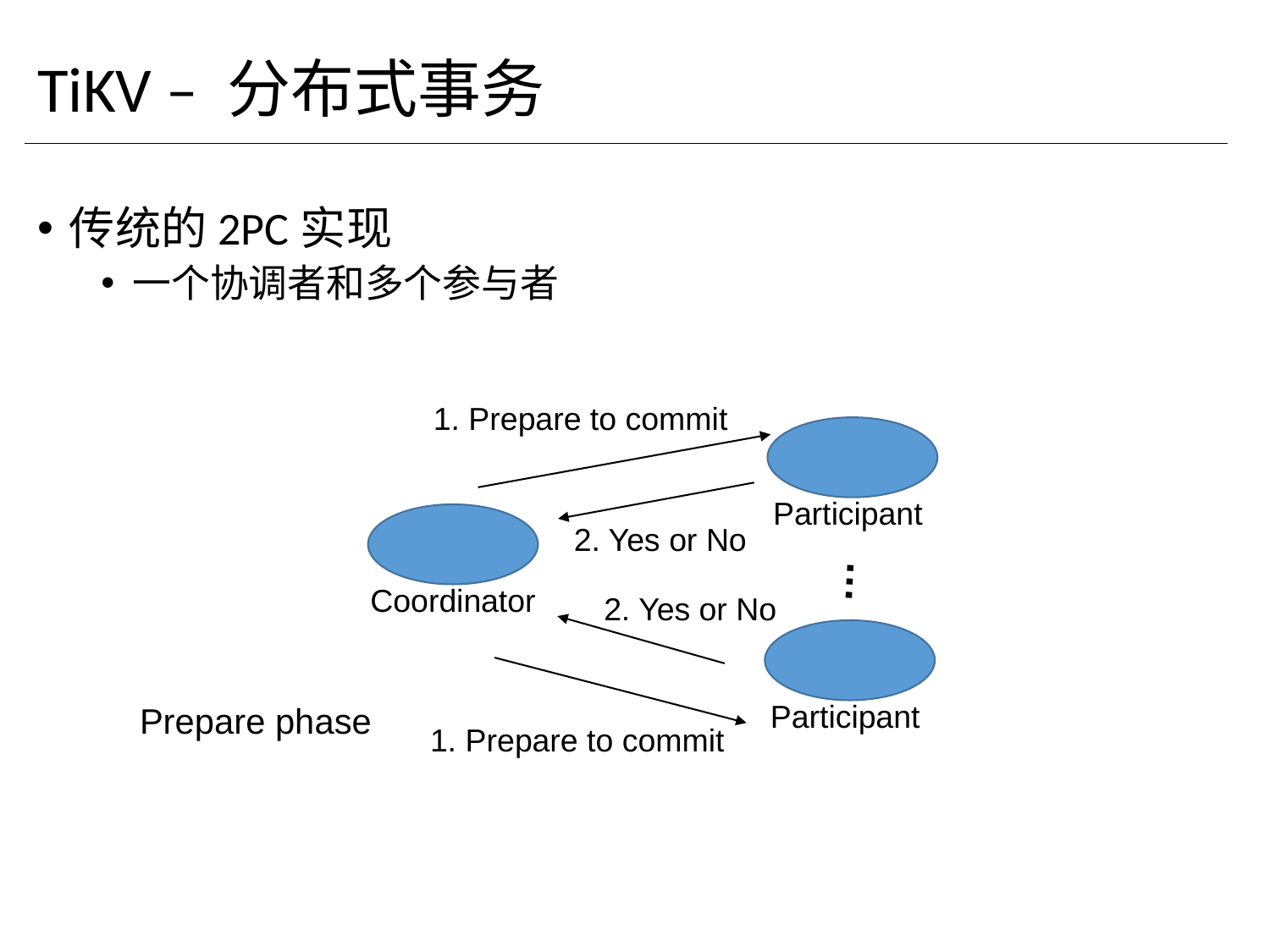

# TiKV – 分布式事务
传统的2PC实现
一个协调者和多个参与者

1. Prepare to commit

Participant

2. Yes or No
Coordinator

2. Yes or No
…

Participant

Prepare phase
1. Prepare to commit